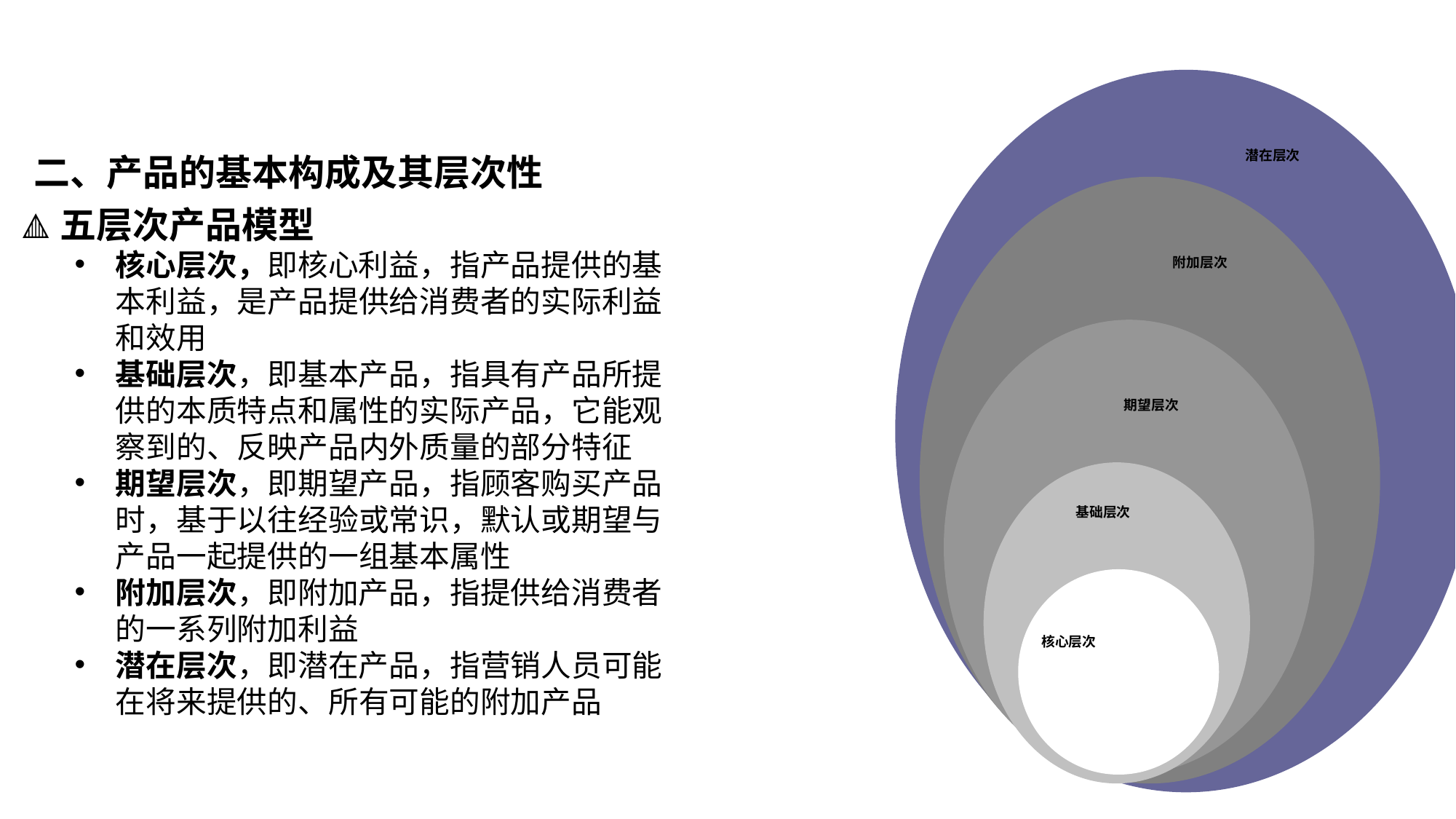

潜在层次

附加层次

期望层次

基础层次

核心层次
二、产品的基本构成及其层次性
🔺五层次产品模型
核心层次，即核心利益，指产品提供的基本利益，是产品提供给消费者的实际利益和效用
基础层次，即基本产品，指具有产品所提供的本质特点和属性的实际产品，它能观察到的、反映产品内外质量的部分特征
期望层次，即期望产品，指顾客购买产品时，基于以往经验或常识，默认或期望与产品一起提供的一组基本属性
附加层次，即附加产品，指提供给消费者的一系列附加利益
潜在层次，即潜在产品，指营销人员可能在将来提供的、所有可能的附加产品